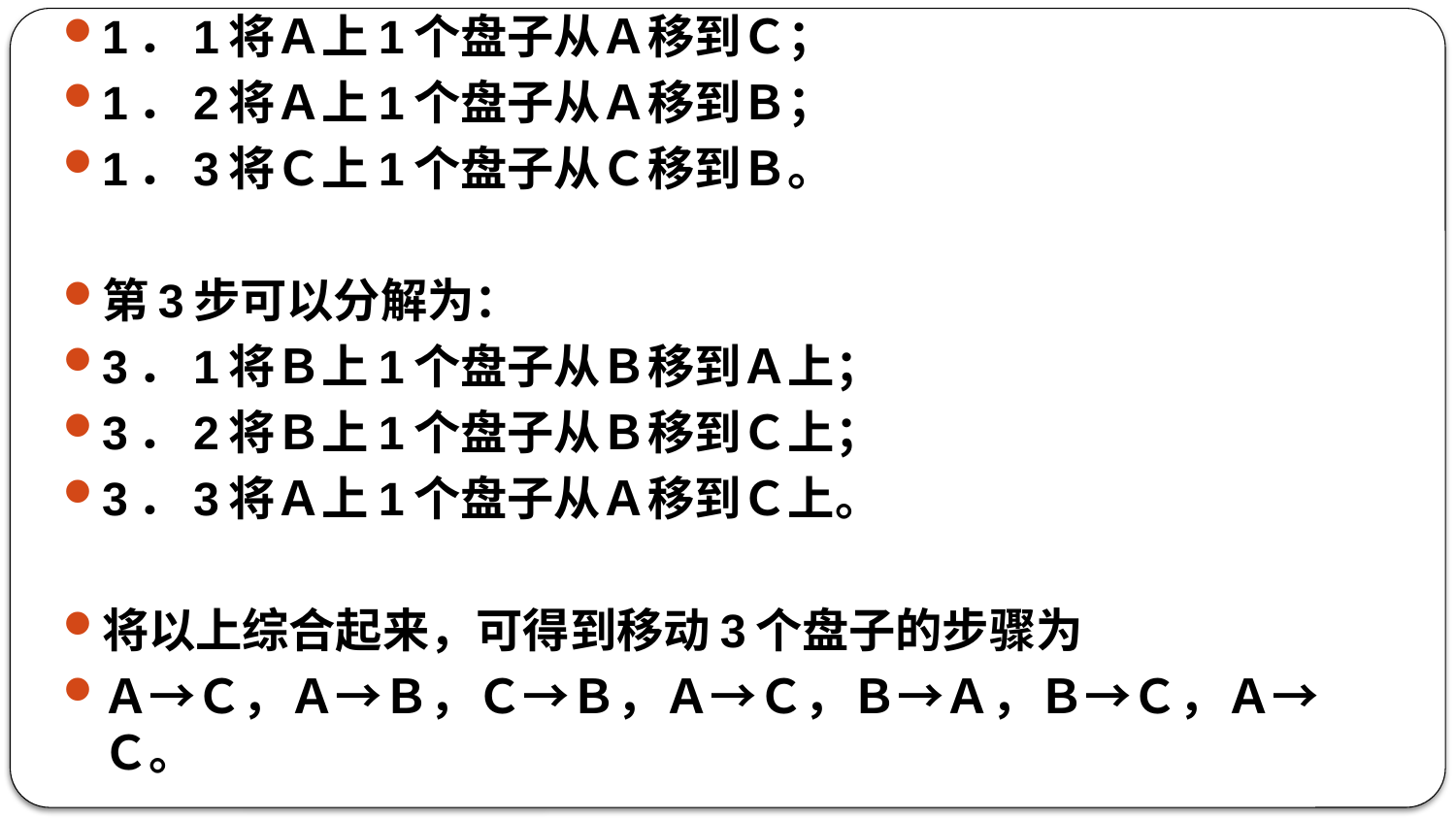

1．1将Ａ上1个盘子从Ａ移到Ｃ；
1．2将Ａ上1个盘子从Ａ移到Ｂ；
1．3将Ｃ上1个盘子从Ｃ移到Ｂ。

第3步可以分解为：
3．1将Ｂ上1个盘子从Ｂ移到Ａ上；
3．2将Ｂ上1个盘子从Ｂ移到Ｃ上；
3．3将Ａ上1个盘子从Ａ移到Ｃ上。

将以上综合起来，可得到移动3个盘子的步骤为
Ａ→Ｃ，Ａ→Ｂ，Ｃ→Ｂ，Ａ→Ｃ，Ｂ→Ａ，Ｂ→Ｃ，Ａ→Ｃ。
#